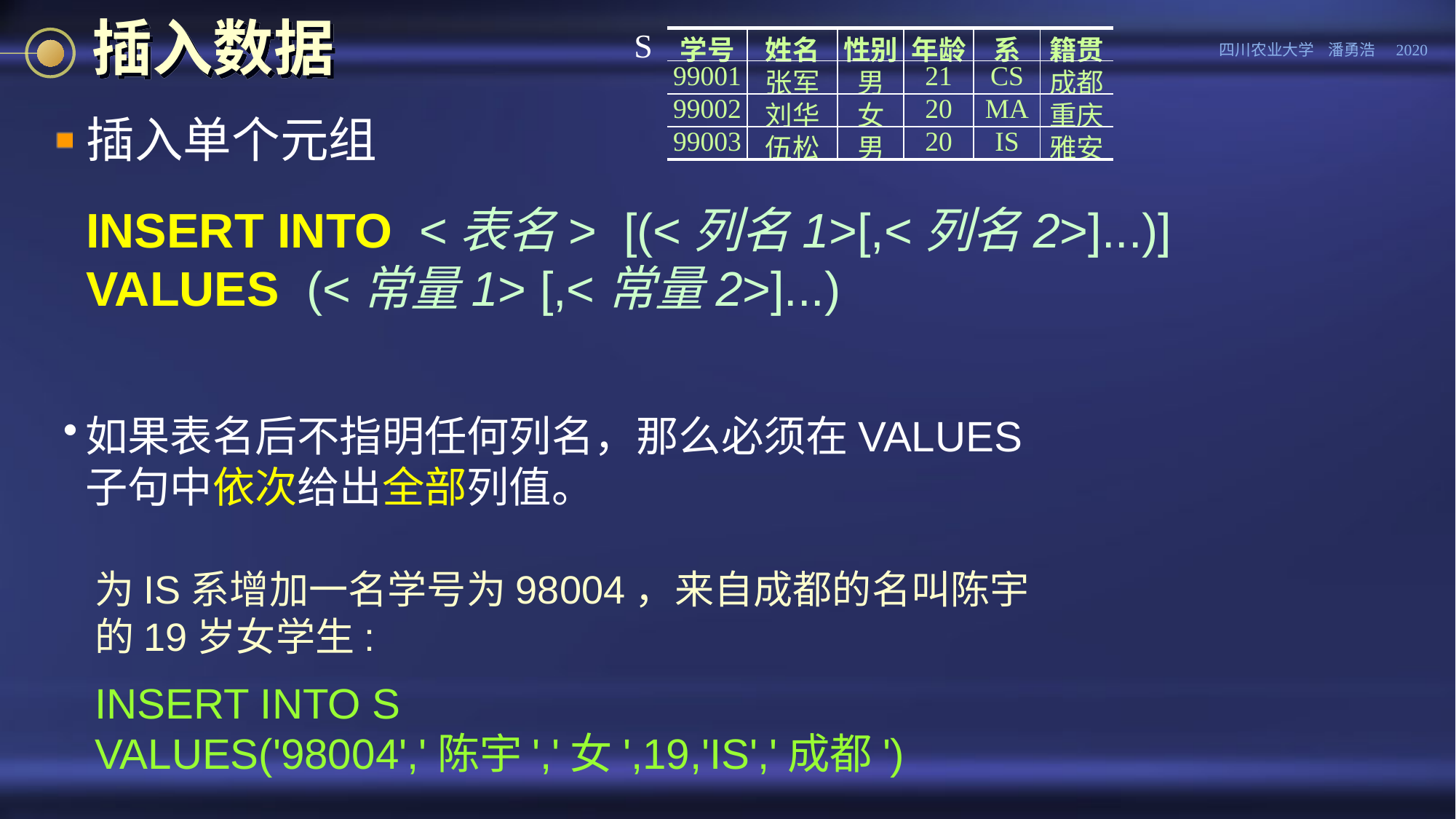

# 插入数据
S
| 学号 | 姓名 | 性别 | 年龄 | 系 | 籍贯 |
| --- | --- | --- | --- | --- | --- |
| 99001 | 张军 | 男 | 21 | CS | 成都 |
| 99002 | 刘华 | 女 | 20 | MA | 重庆 |
| 99003 | 伍松 | 男 | 20 | IS | 雅安 |
插入单个元组
	INSERT INTO  <表名>  [(<列名1>[,<列名2>]...)]
	VALUES  (<常量1> [,<常量2>]...)
如果表名后不指明任何列名，那么必须在VALUES子句中依次给出全部列值。
为IS系增加一名学号为98004，来自成都的名叫陈宇的19岁女学生:
INSERT INTO S
VALUES('98004','陈宇','女',19,'IS','成都')